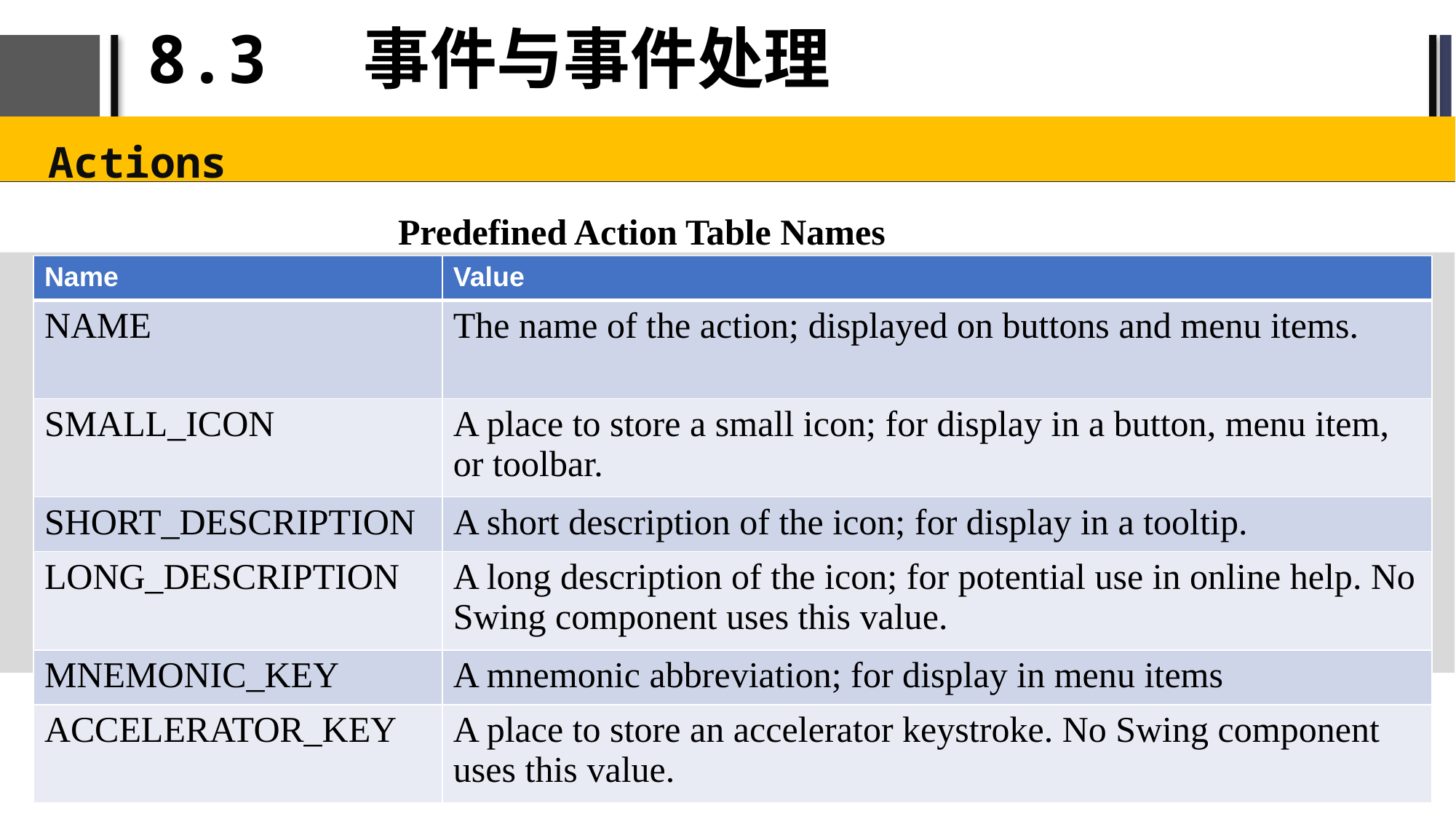

# 8.3  事件与事件处理

Actions

Predefined Action Table Names

| Name | Value |
| --- | --- |
| NAME | The name of the action; displayed on buttons and menu items. |
| SMALL\_ICON | A place to store a small icon; for display in a button, menu item, or toolbar. |
| SHORT\_DESCRIPTION | A short description of the icon; for display in a tooltip. |
| LONG\_DESCRIPTION | A long description of the icon; for potential use in online help. No Swing component uses this value. |
| MNEMONIC\_KEY | A mnemonic abbreviation; for display in menu items |
| ACCELERATOR\_KEY | A place to store an accelerator keystroke. No Swing component uses this value. |